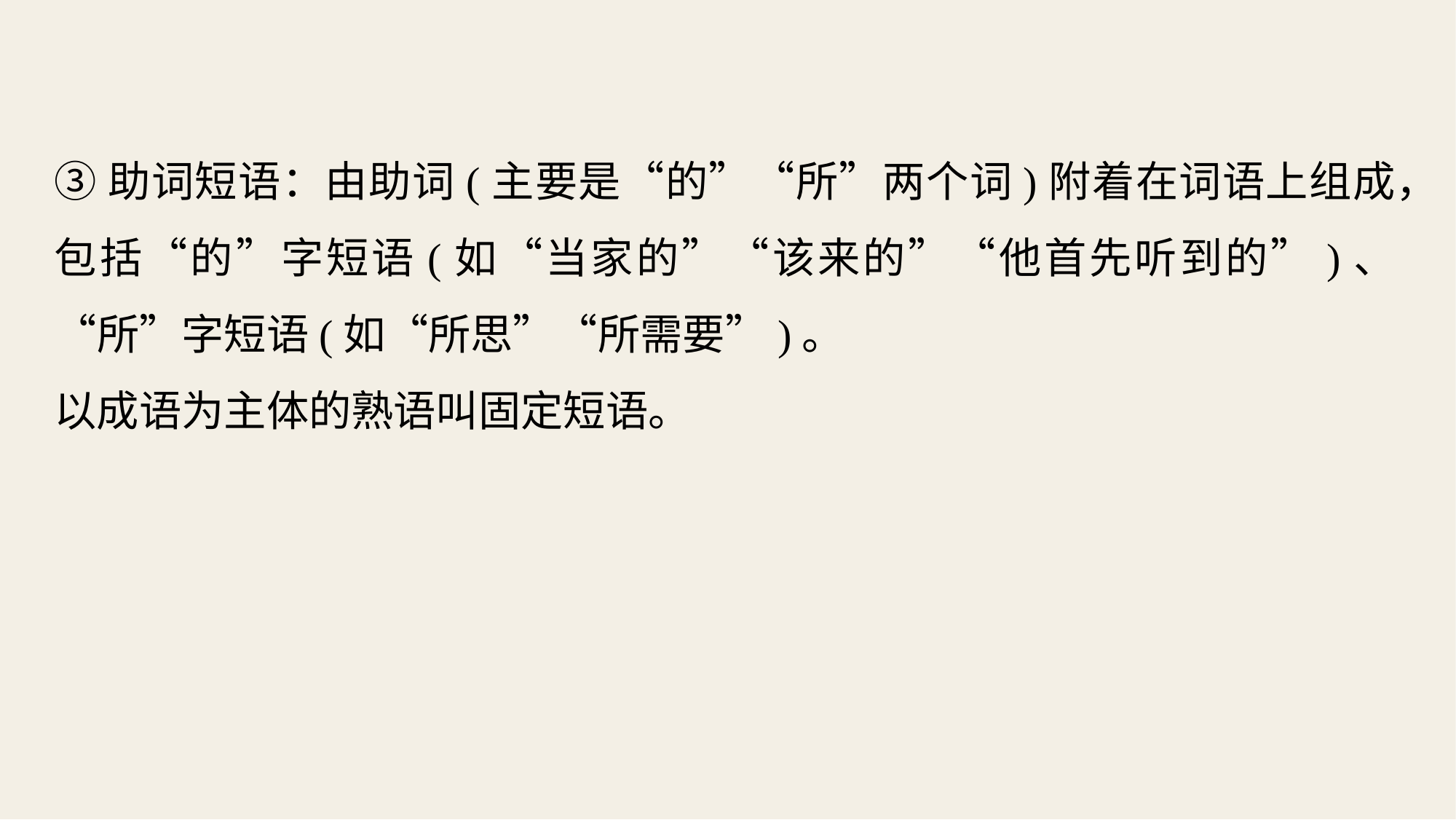

③助词短语：由助词(主要是“的”“所”两个词)附着在词语上组成，包括“的”字短语(如“当家的”“该来的”“他首先听到的”)、“所”字短语(如“所思”“所需要”)。
以成语为主体的熟语叫固定短语。